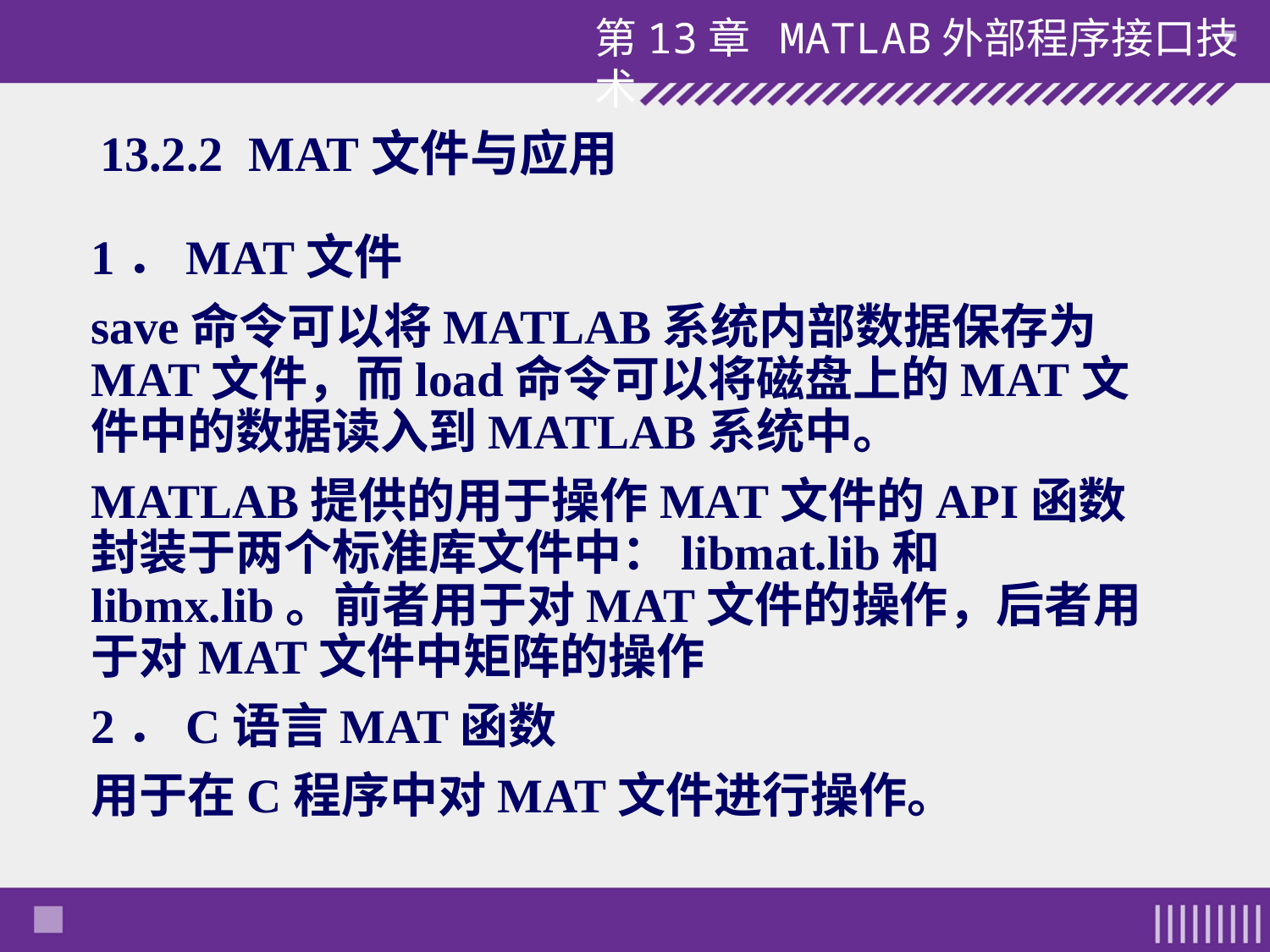

# 13.2.2  MAT文件与应用
1．MAT文件
save命令可以将MATLAB系统内部数据保存为MAT文件，而load命令可以将磁盘上的MAT文件中的数据读入到MATLAB系统中。
MATLAB提供的用于操作MAT文件的API函数封装于两个标准库文件中：libmat.lib和libmx.lib。前者用于对MAT文件的操作，后者用于对MAT文件中矩阵的操作
2．C语言MAT函数
用于在C程序中对MAT文件进行操作。